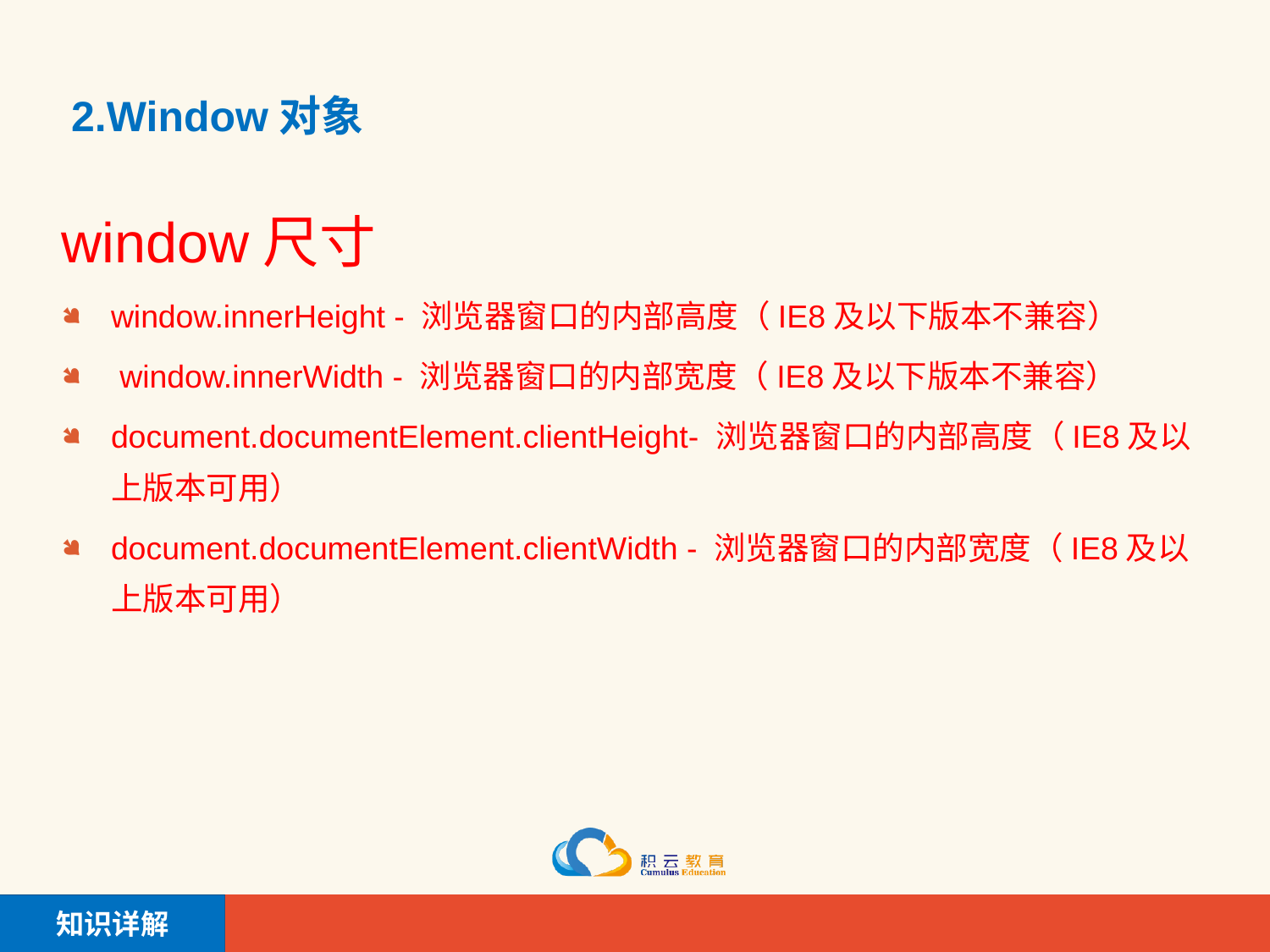

# 2.Window对象
window尺寸
window.innerHeight - 浏览器窗口的内部高度（IE8及以下版本不兼容）
 window.innerWidth - 浏览器窗口的内部宽度（IE8及以下版本不兼容）
document.documentElement.clientHeight- 浏览器窗口的内部高度（IE8及以上版本可用）
document.documentElement.clientWidth - 浏览器窗口的内部宽度（IE8及以上版本可用）